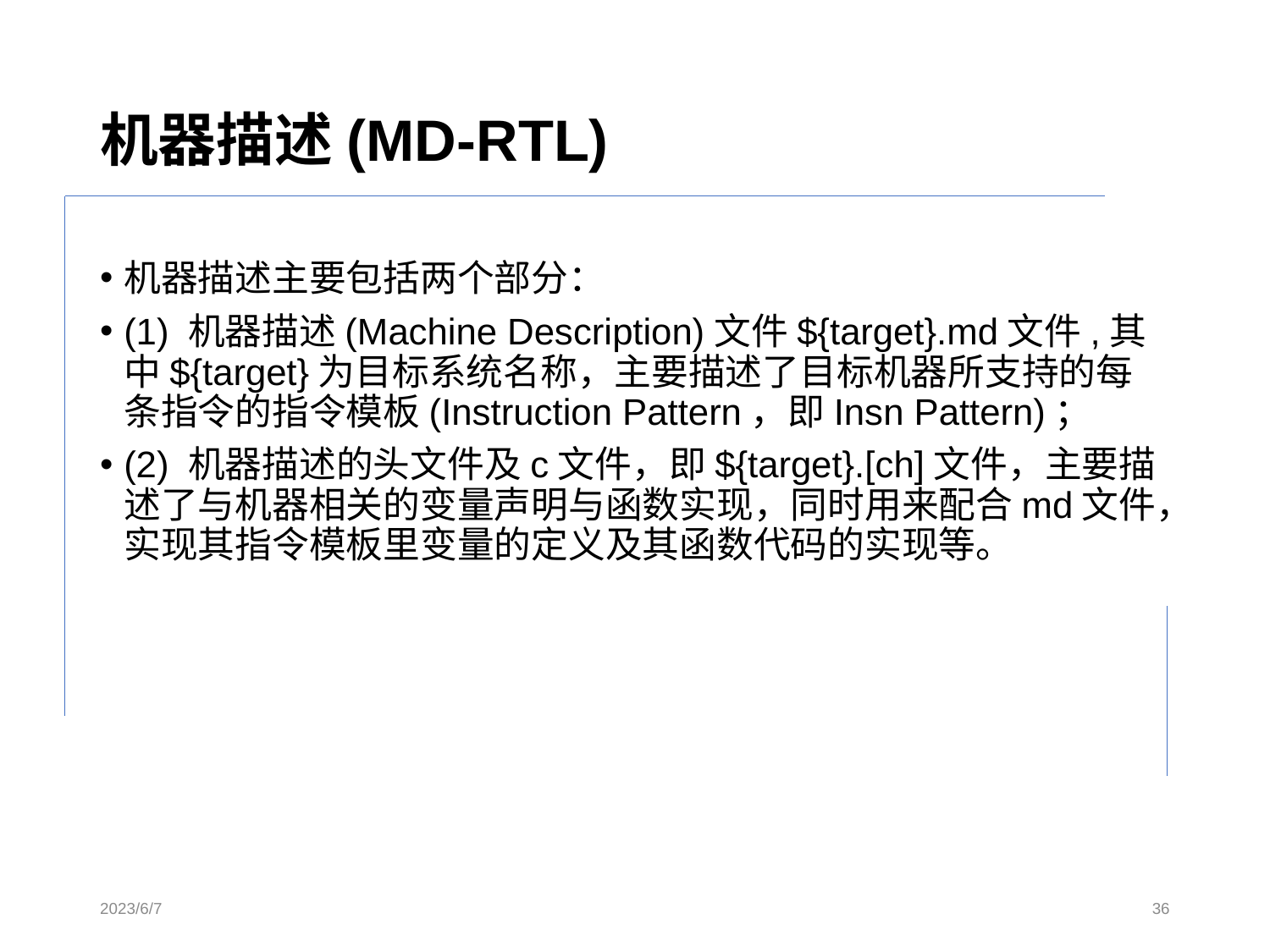

# 机器描述(MD-RTL)
机器描述主要包括两个部分：
(1) 机器描述(Machine Description)文件${target}.md文件,其中${target}为目标系统名称，主要描述了目标机器所支持的每条指令的指令模板(Instruction Pattern，即Insn Pattern)；
(2) 机器描述的头文件及c文件，即${target}.[ch]文件，主要描述了与机器相关的变量声明与函数实现，同时用来配合md文件，实现其指令模板里变量的定义及其函数代码的实现等。

2023/6/7
36